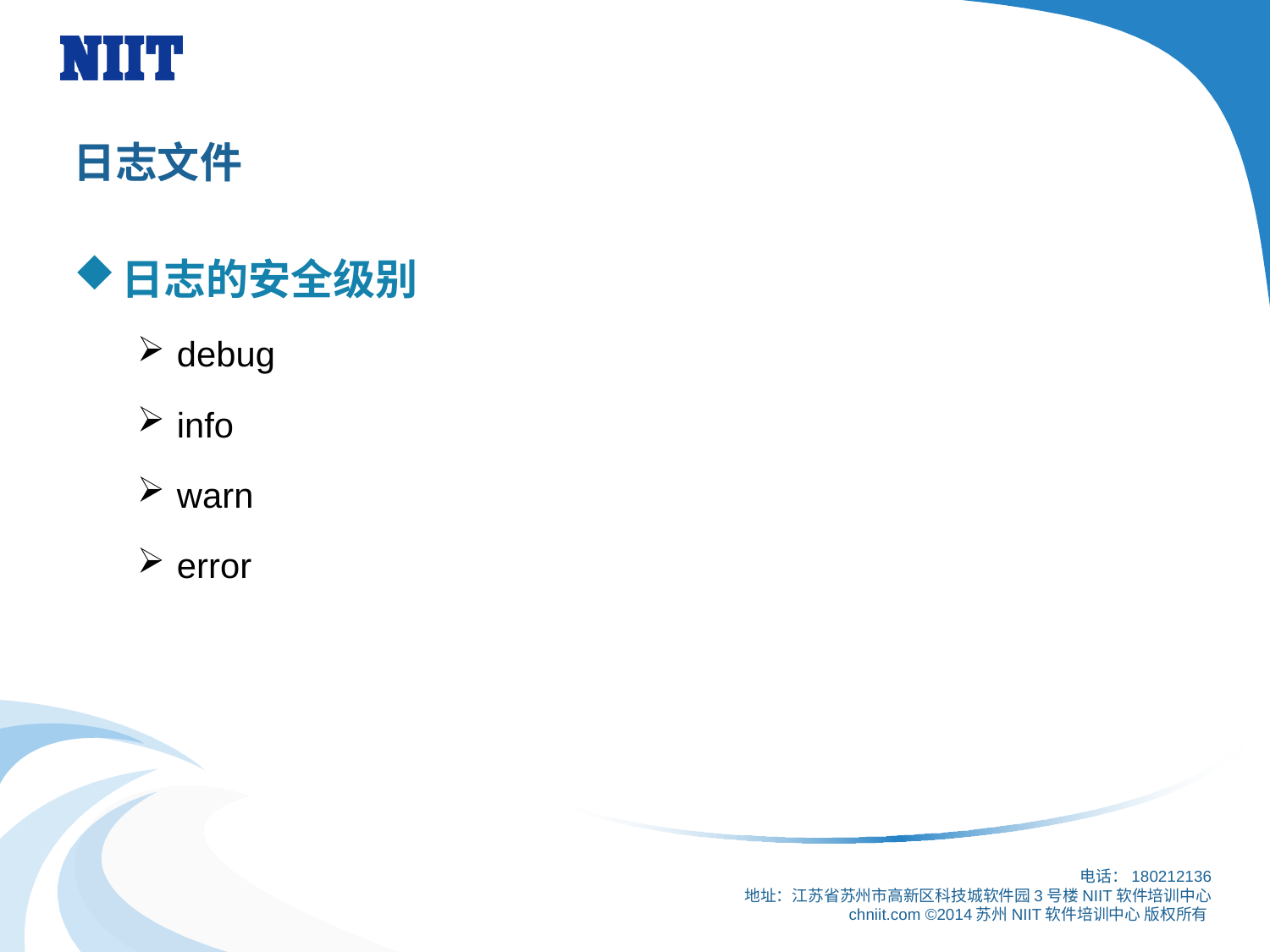

# 日志文件
日志的安全级别
debug
info
warn
error